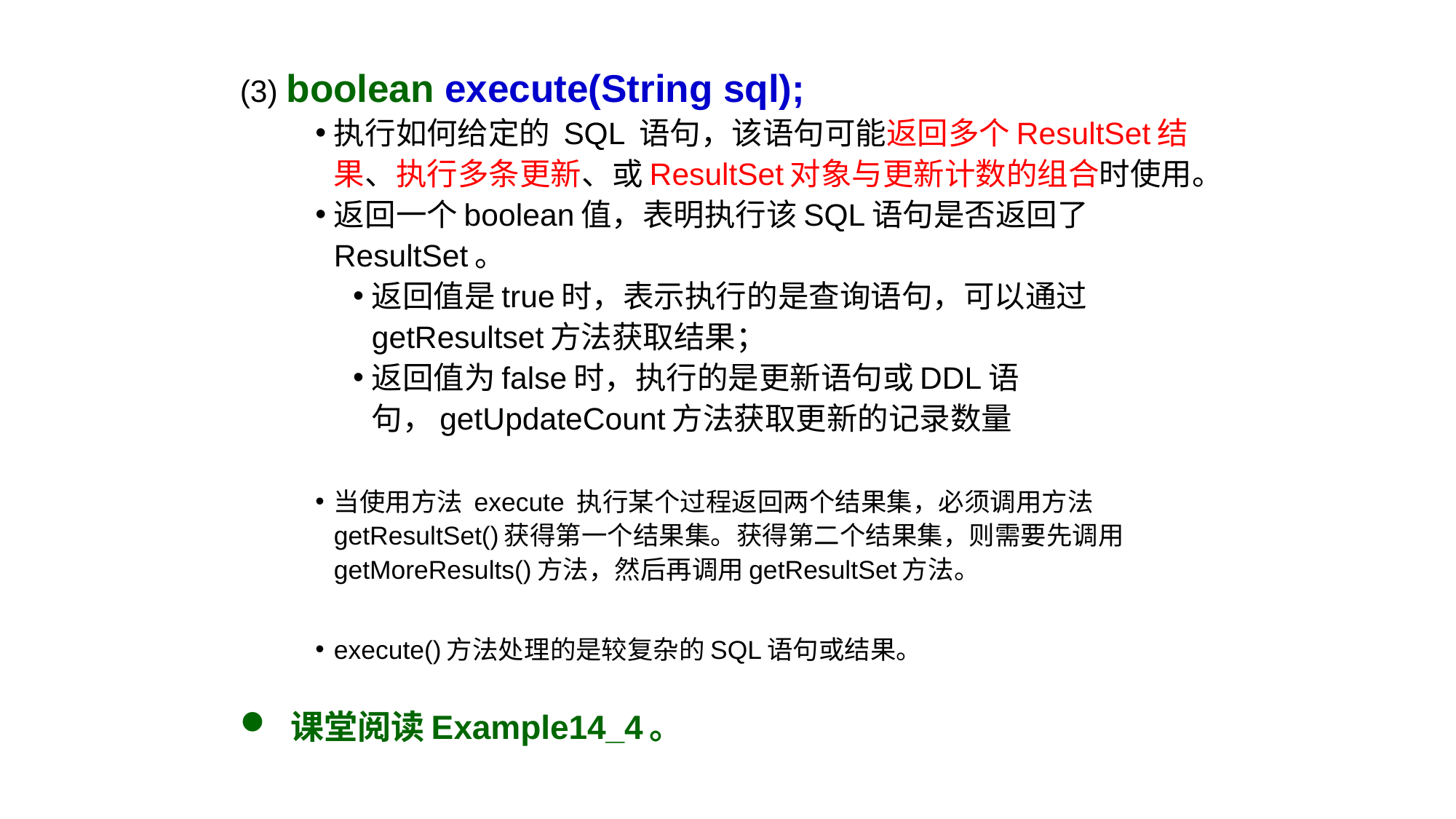

(3) boolean execute(String sql);
执行如何给定的 SQL 语句，该语句可能返回多个ResultSet结果、执行多条更新、或ResultSet对象与更新计数的组合时使用。
返回一个boolean值，表明执行该SQL语句是否返回了ResultSet。
返回值是true时，表示执行的是查询语句，可以通过getResultset方法获取结果；
返回值为false时，执行的是更新语句或DDL语句，getUpdateCount方法获取更新的记录数量

当使用方法 execute 执行某个过程返回两个结果集，必须调用方法getResultSet()获得第一个结果集。获得第二个结果集，则需要先调用getMoreResults()方法，然后再调用getResultSet方法。

execute()方法处理的是较复杂的SQL语句或结果。

  课堂阅读Example14_4。

47